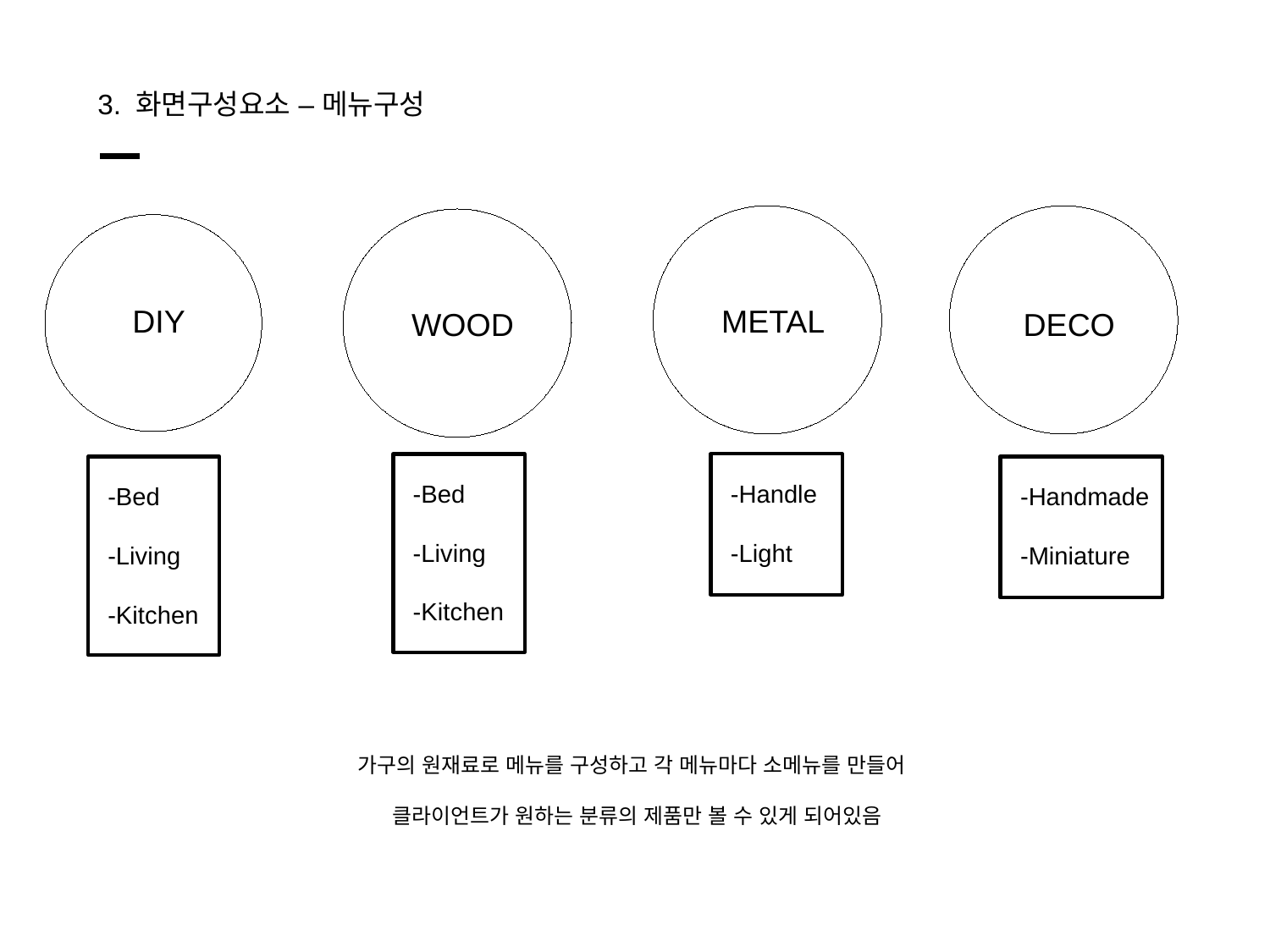

3. 화면구성요소 – 메뉴구성

METAL
DIY
WOOD
DECO

-Handle

-Light
-Bed

-Living

-Kitchen
-Handmade

-Miniature
-Bed

-Living

-Kitchen
가구의 원재료로 메뉴를 구성하고 각 메뉴마다 소메뉴를 만들어

 클라이언트가 원하는 분류의 제품만 볼 수 있게 되어있음